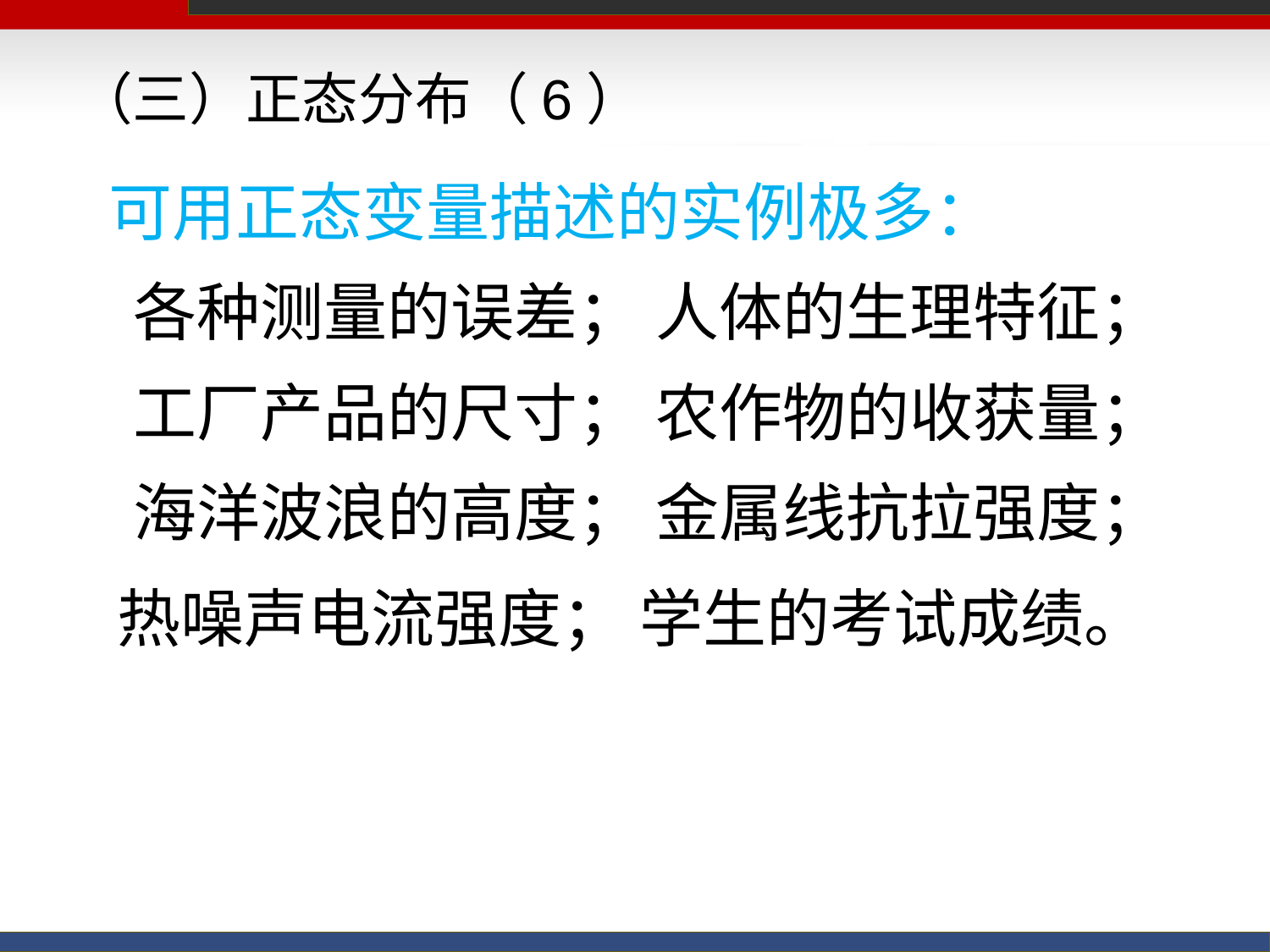

# （三）正态分布（6）
可用正态变量描述的实例极多：
各种测量的误差； 人体的生理特征；
工厂产品的尺寸； 农作物的收获量；
海洋波浪的高度； 金属线抗拉强度；
热噪声电流强度； 学生的考试成绩。